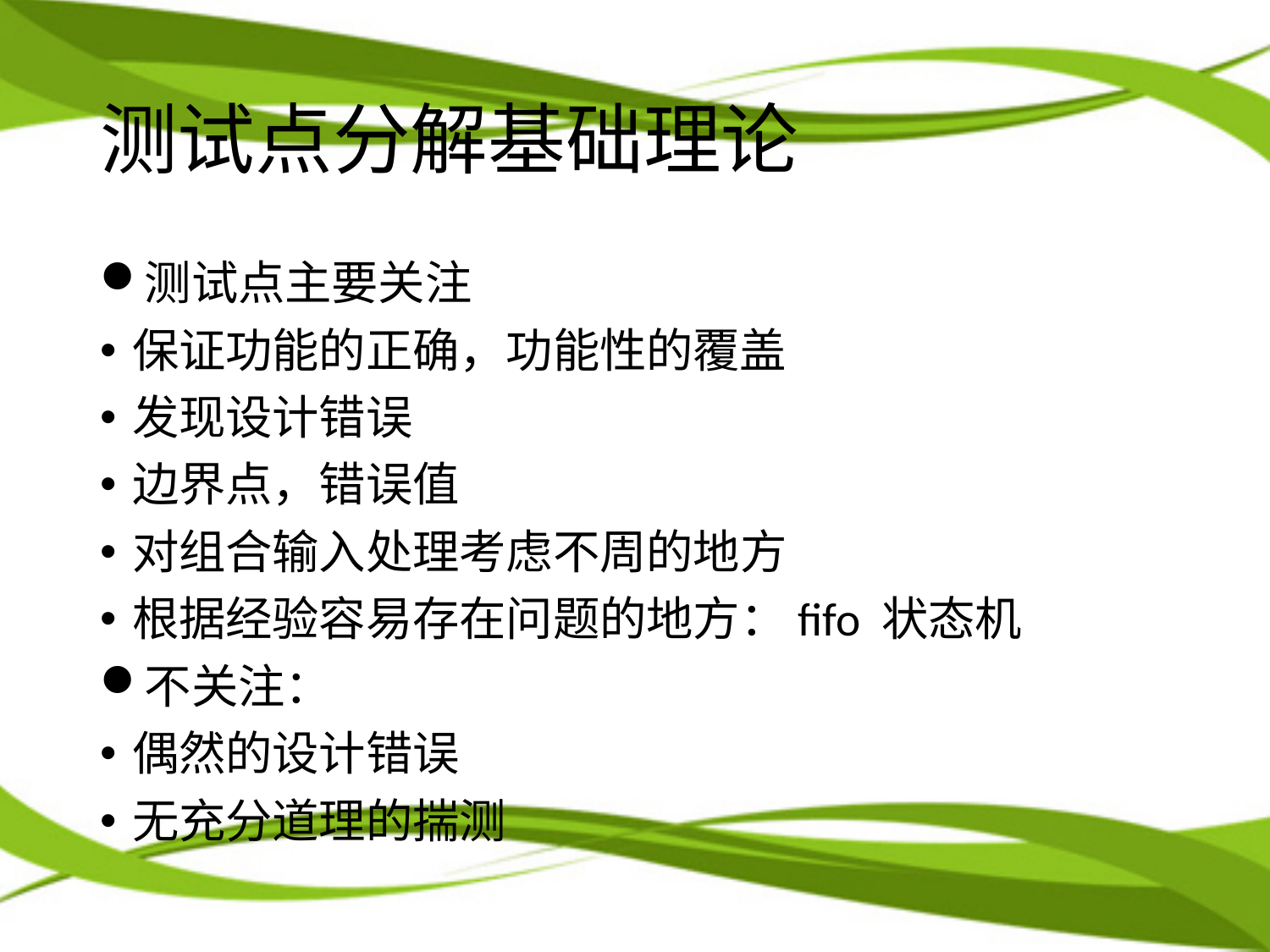

# 测试点分解基础理论
测试点主要关注
保证功能的正确，功能性的覆盖
发现设计错误
边界点，错误值
对组合输入处理考虑不周的地方
根据经验容易存在问题的地方：fifo 状态机
不关注：
偶然的设计错误
无充分道理的揣测